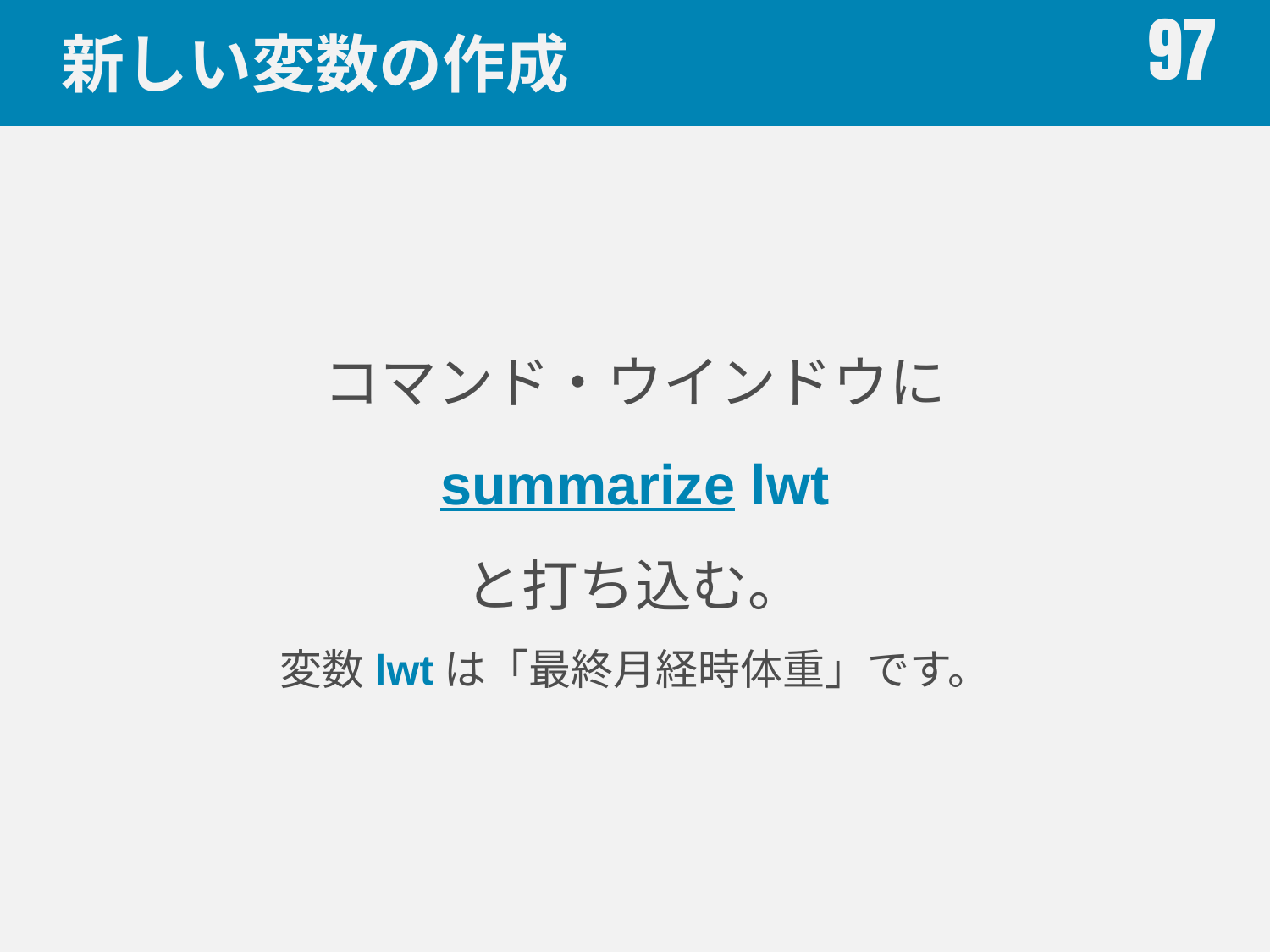

# 新しい変数の作成
 97
コマンド・ウインドウに
summarize lwt
と打ち込む。
変数lwtは「最終月経時体重」です。